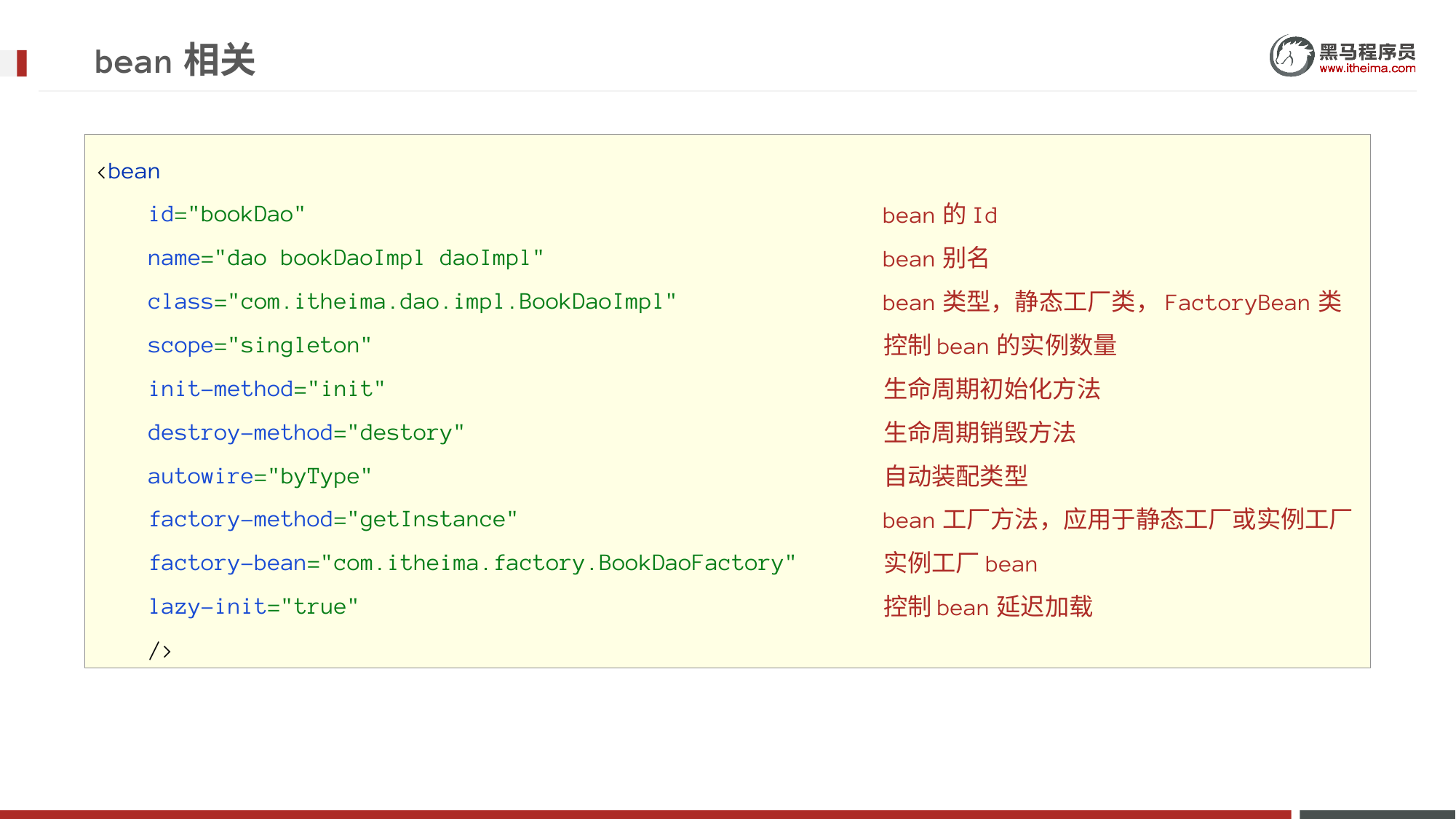

bean相关
<bean
    id="bookDao"
    name="dao bookDaoImpl daoImpl"
    class="com.itheima.dao.impl.BookDaoImpl"
    scope="singleton"
    init-method="init"
    destroy-method="destory"
    autowire="byType"
    factory-method="getInstance"
    factory-bean="com.itheima.factory.BookDaoFactory"
    lazy-init="true"
    />
bean的Id
bean别名
bean类型，静态工厂类，FactoryBean类
控制bean的实例数量
生命周期初始化方法
生命周期销毁方法
自动装配类型
bean工厂方法，应用于静态工厂或实例工厂
实例工厂bean
控制bean延迟加载